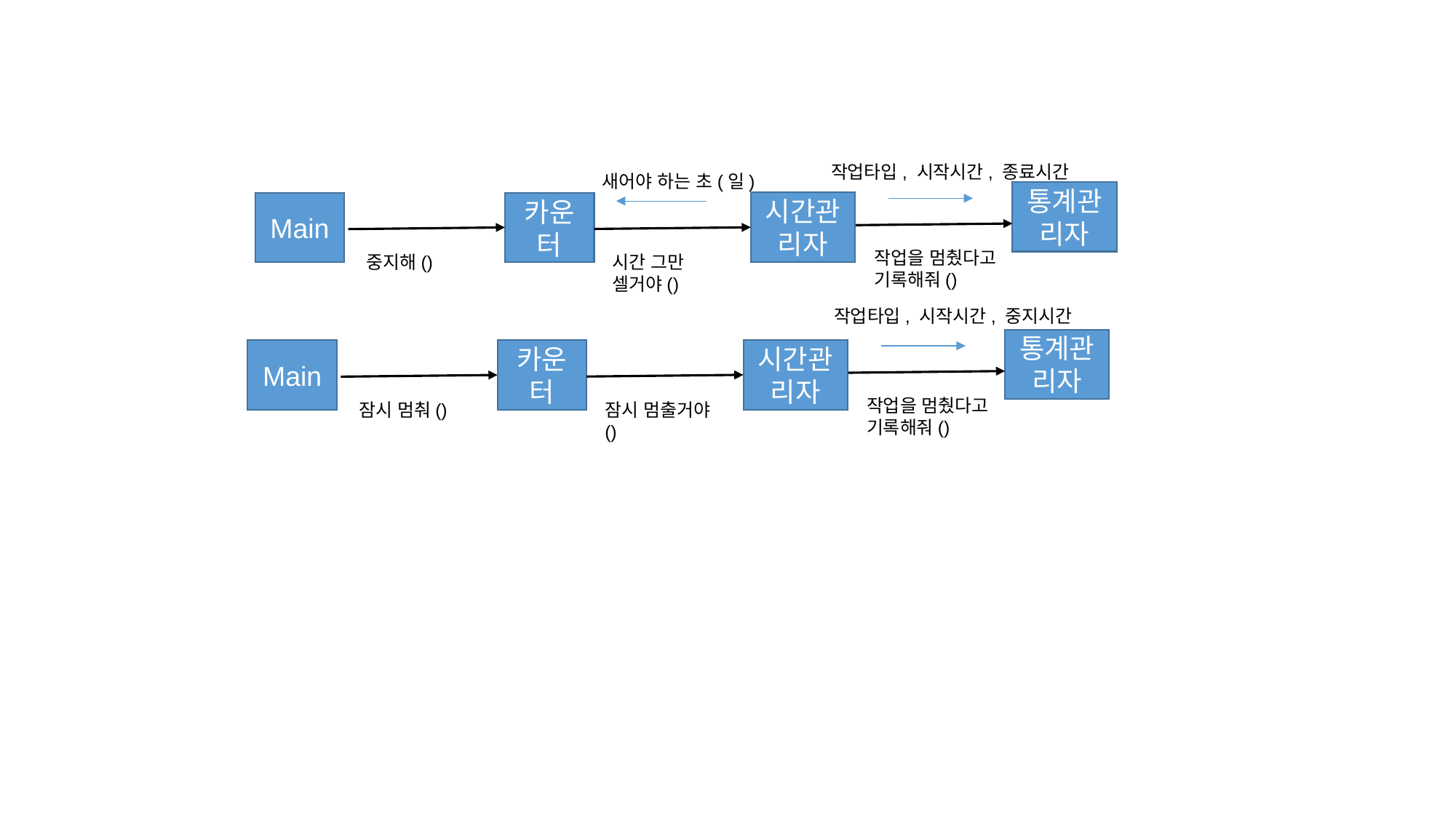

작업타입, 시작시간, 종료시간
새어야 하는 초(일)
통계관리자
시간관리자
Main
카운터
작업을 멈췄다고 기록해줘()
시간 그만 셀거야()
중지해()
작업타입, 시작시간, 중지시간
통계관리자
시간관리자
Main
카운터
작업을 멈췄다고 기록해줘()
잠시 멈출거야()
잠시 멈춰()